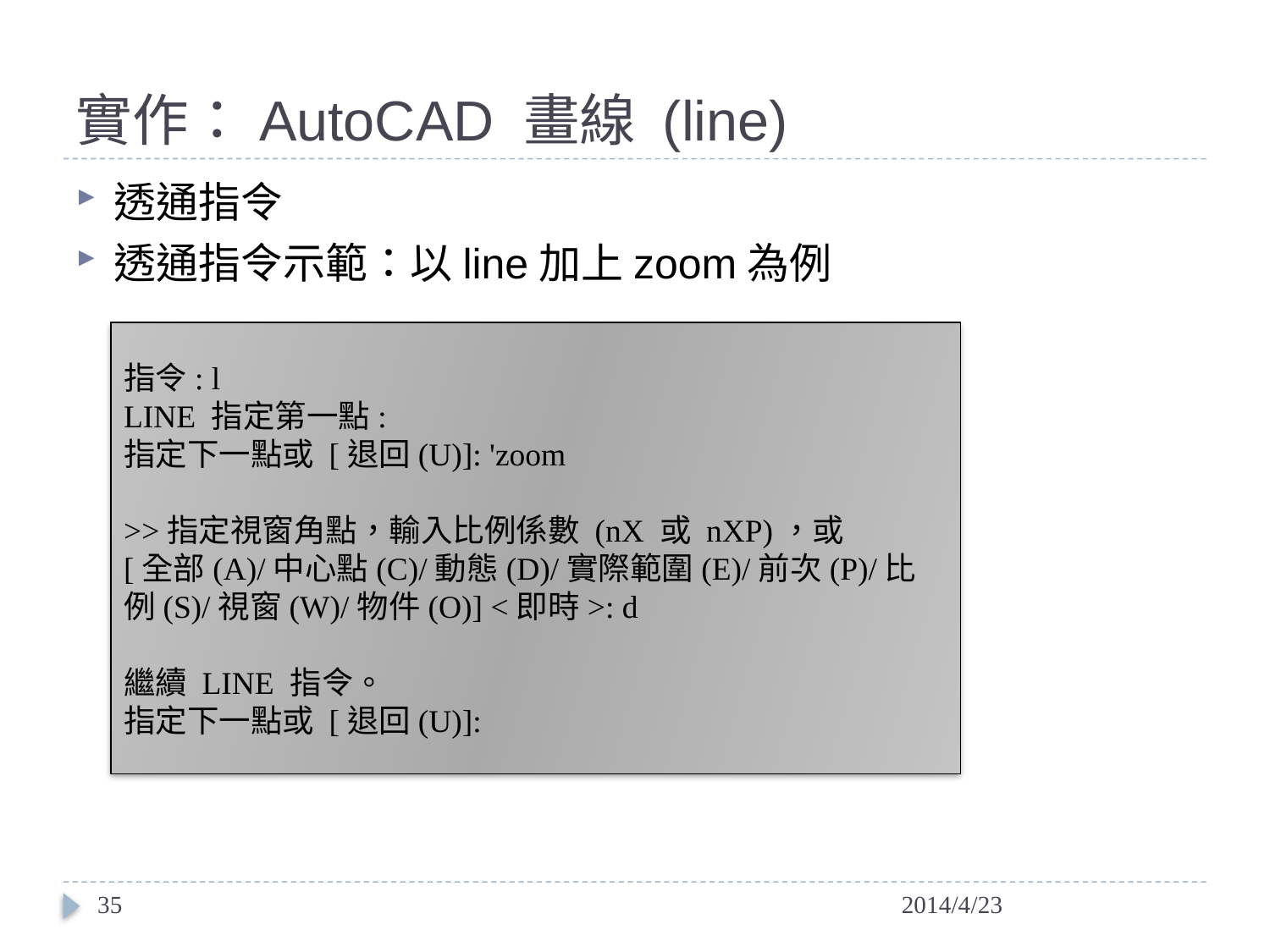

# 實作：AutoCAD 畫線 (line)
透通指令
透通指令示範：以line加上zoom為例

指令: l
LINE 指定第一點:
指定下一點或 [退回(U)]: 'zoom

>>指定視窗角點，輸入比例係數 (nX 或 nXP)，或
[全部(A)/中心點(C)/動態(D)/實際範圍(E)/前次(P)/比例(S)/視窗(W)/物件(O)] <即時>: d

繼續 LINE 指令。
指定下一點或 [退回(U)]:
35
2014/4/23